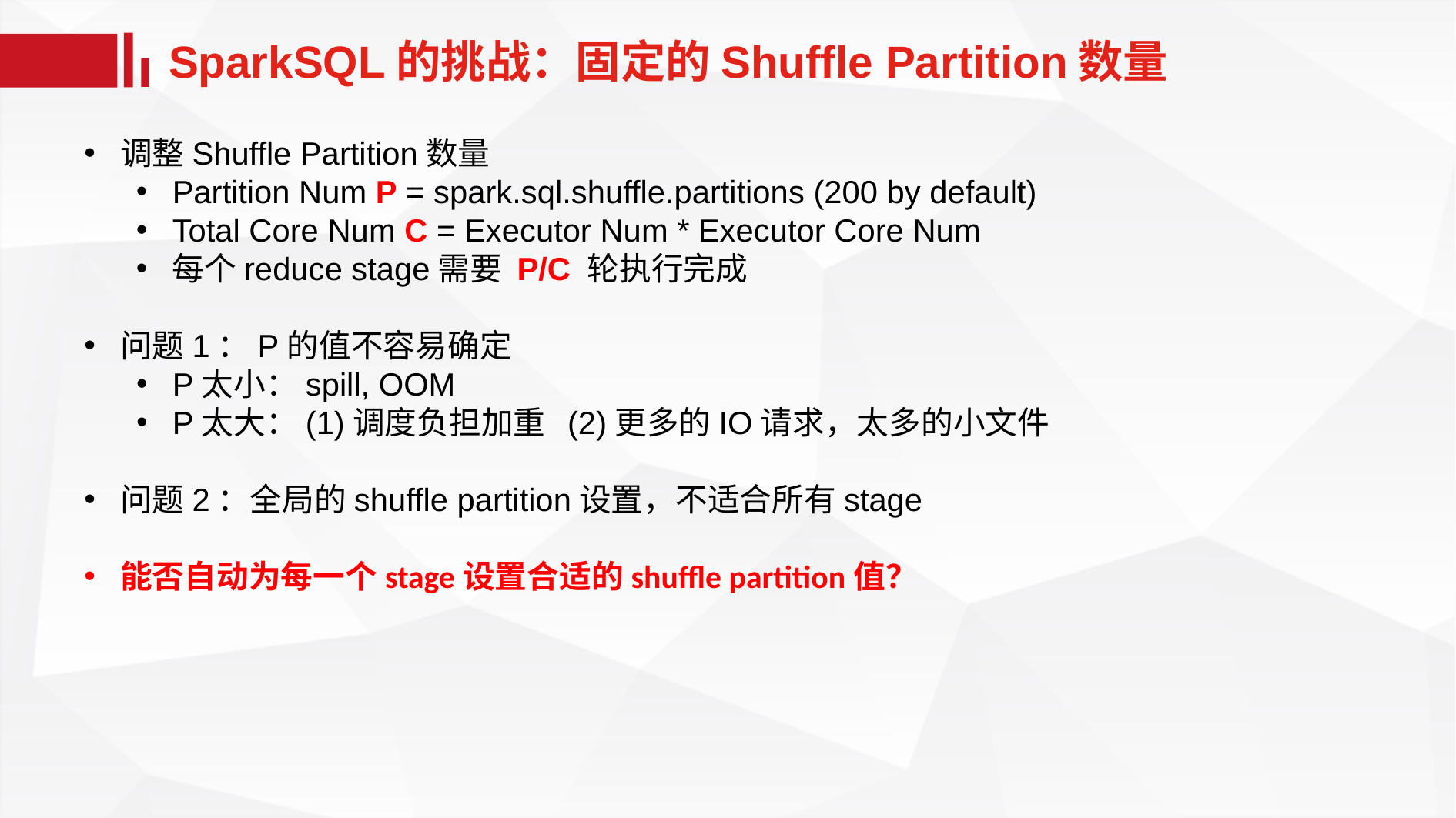

SparkSQL的挑战：固定的Shuffle Partition数量
调整Shuffle Partition数量
Partition Num P = spark.sql.shuffle.partitions (200 by default)
Total Core Num C = Executor Num * Executor Core Num
每个reduce stage需要 P/C 轮执行完成

问题1：P的值不容易确定
P太小：spill, OOM
P太大：(1)调度负担加重  (2)更多的IO请求，太多的小文件

问题2：全局的shuffle partition设置，不适合所有stage

能否自动为每一个stage设置合适的shuffle partition值？